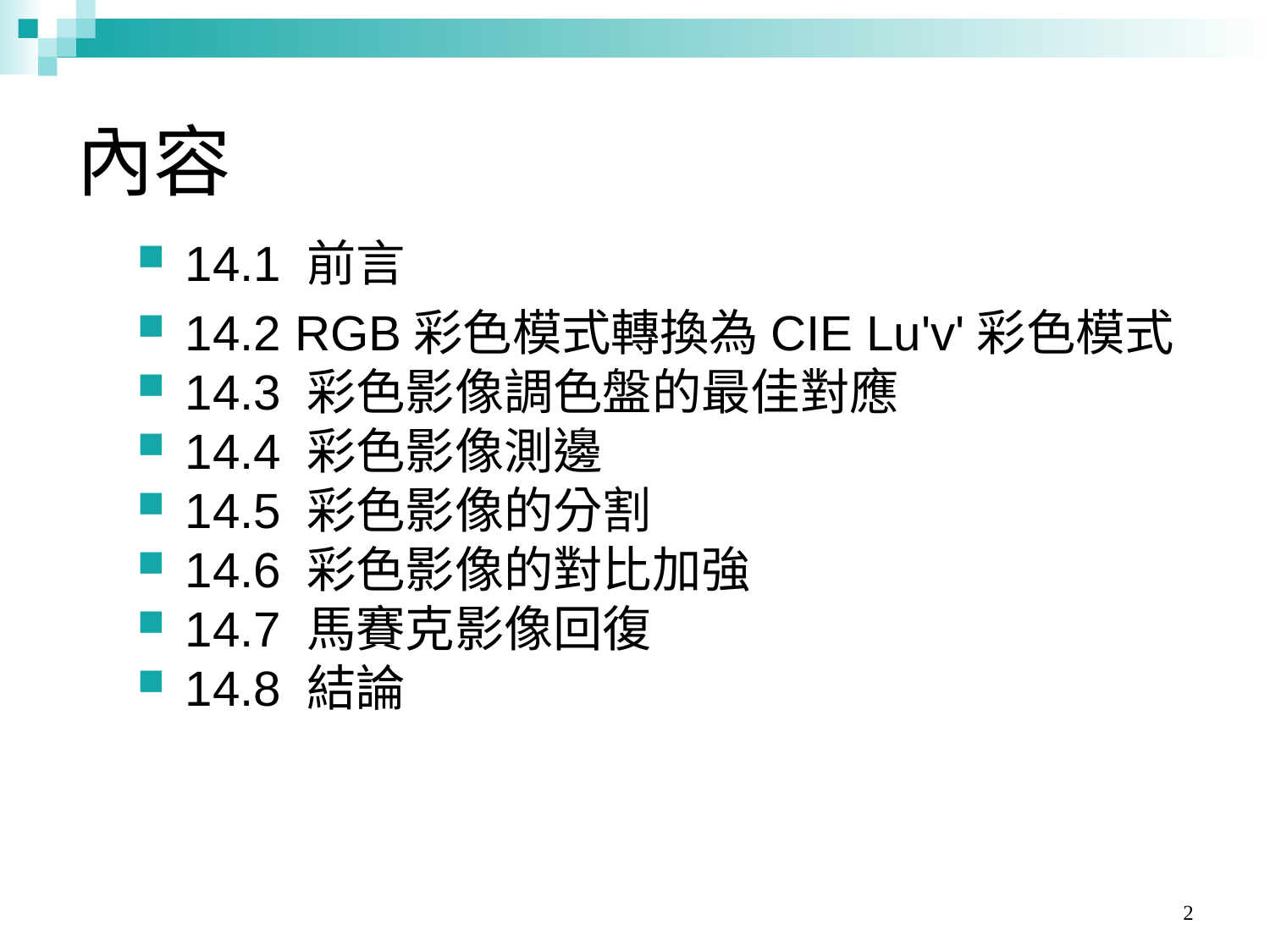

# 內容
14.1 前言
14.2 RGB彩色模式轉換為CIE Lu'v'彩色模式
14.3 彩色影像調色盤的最佳對應
14.4 彩色影像測邊
14.5 彩色影像的分割
14.6 彩色影像的對比加強
14.7 馬賽克影像回復
14.8 結論
2